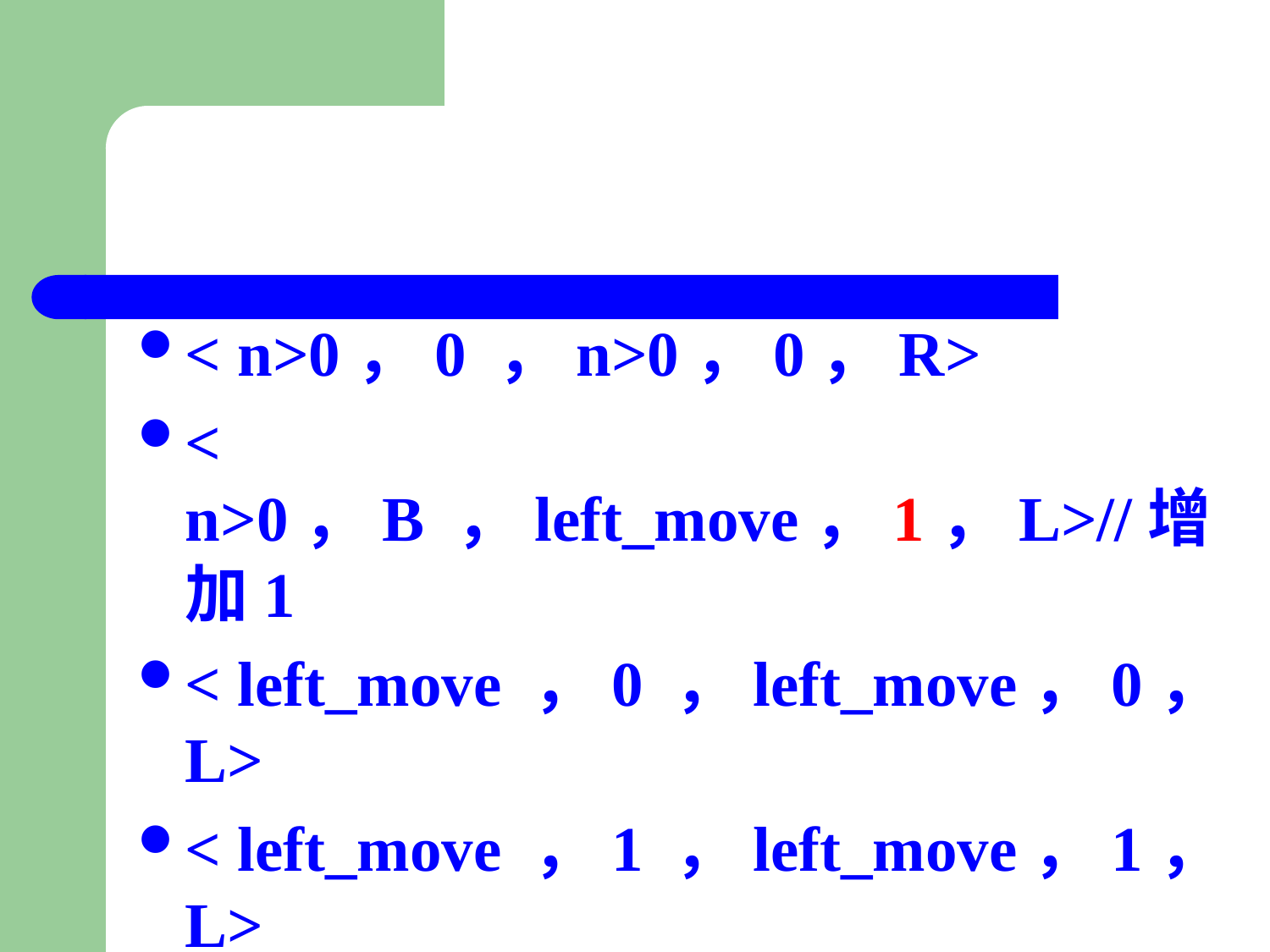

#
< n>0，0 ，n>0，0，R>
< n>0，B ，left_move，1，L>//增加1
< left_move ，0 ，left_move，0，L>
< left_move ，1 ，left_move，1，L>
< left_move ,├ ，main_start,├ ，R>